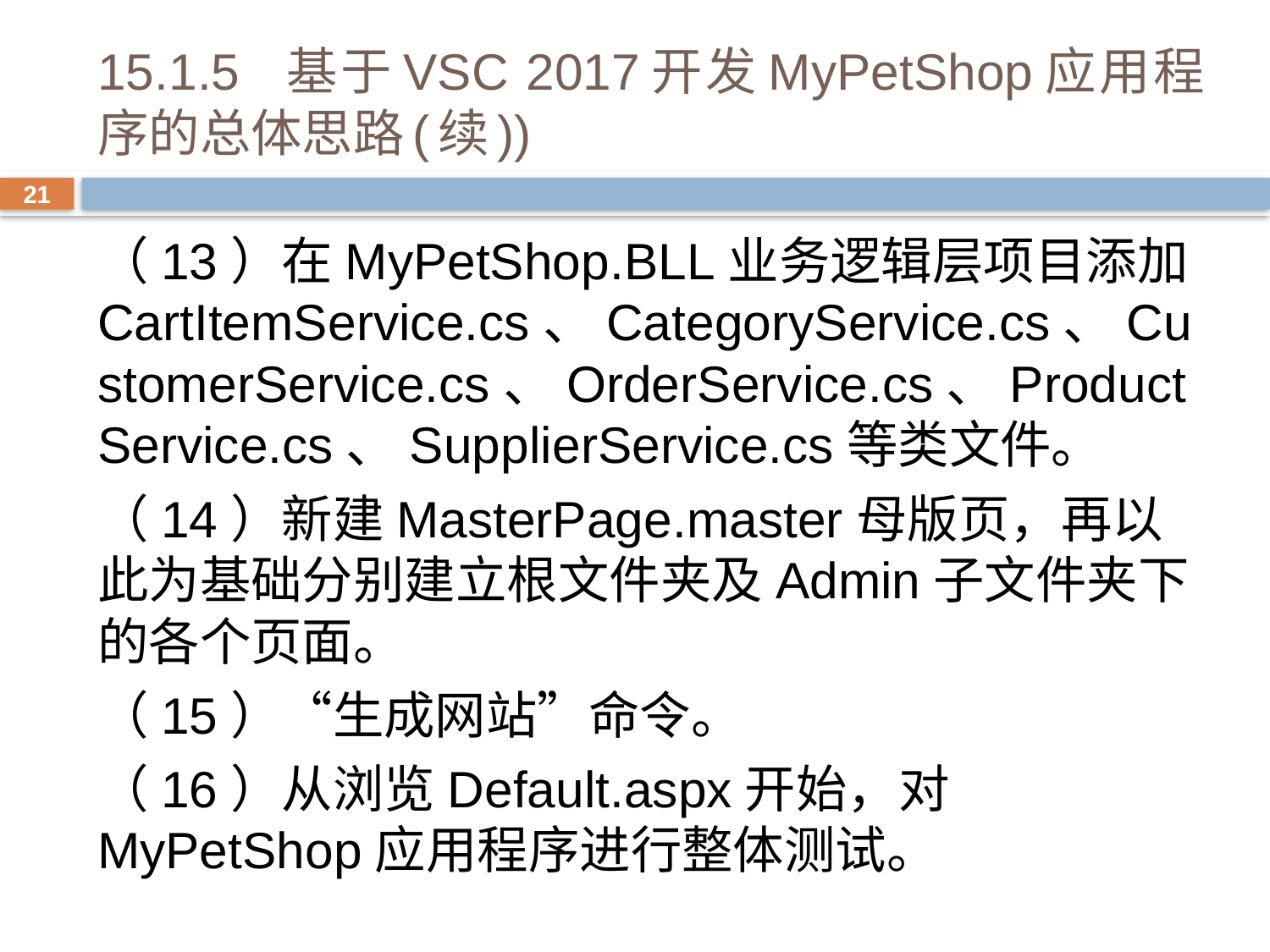

# 15.1.5  基于VSC 2017开发MyPetShop应用程序的总体思路(续))
21
（13）在MyPetShop.BLL业务逻辑层项目添加CartItemService.cs、CategoryService.cs、CustomerService.cs、OrderService.cs、ProductService.cs、SupplierService.cs等类文件。
（14）新建MasterPage.master母版页，再以此为基础分别建立根文件夹及Admin子文件夹下的各个页面。
（15）“生成网站”命令。
（16）从浏览Default.aspx开始，对MyPetShop应用程序进行整体测试。